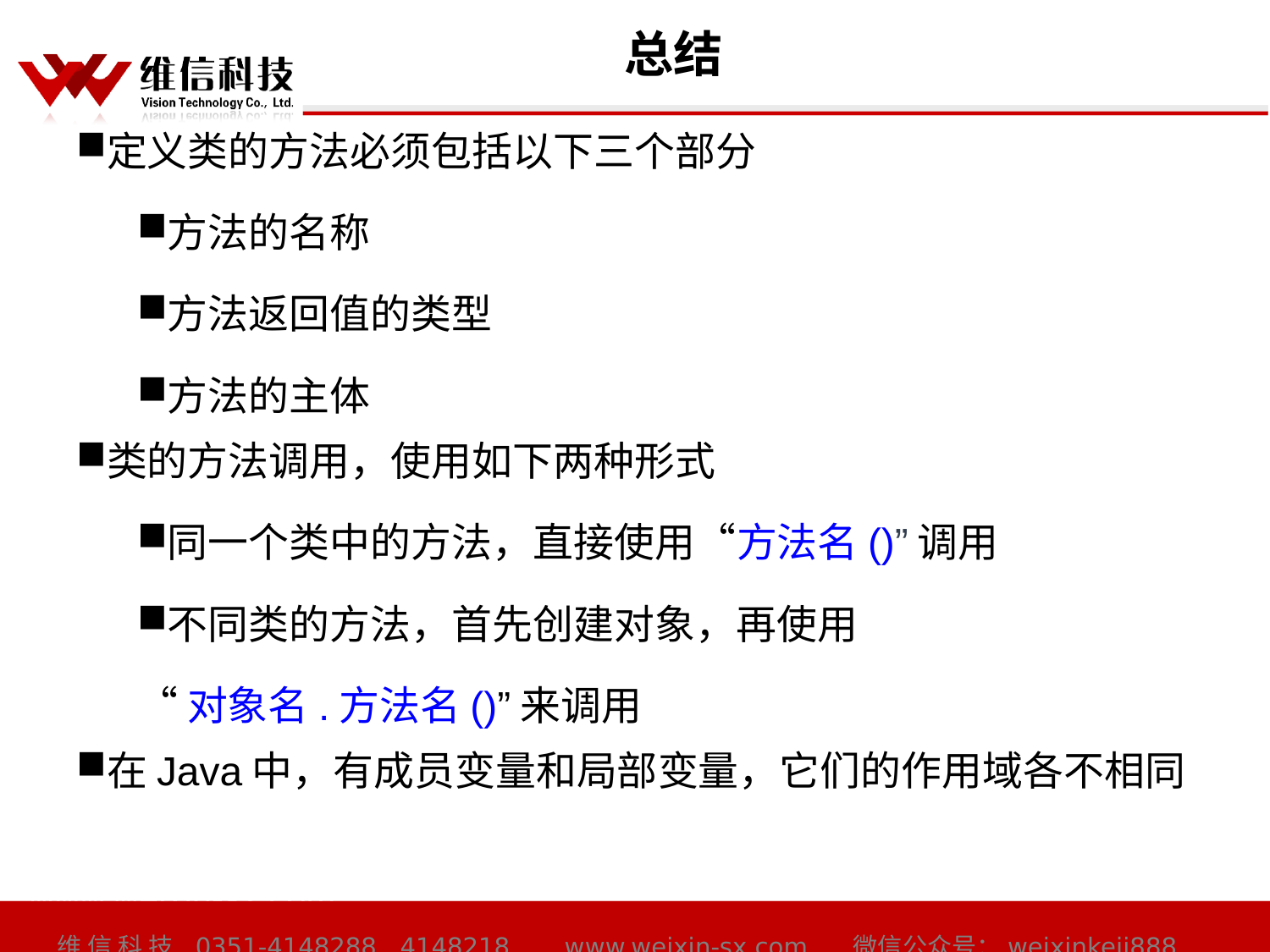

# 总结
定义类的方法必须包括以下三个部分
方法的名称
方法返回值的类型
方法的主体
类的方法调用，使用如下两种形式
同一个类中的方法，直接使用“方法名()”调用
不同类的方法，首先创建对象，再使用
“对象名.方法名()”来调用
在Java中，有成员变量和局部变量，它们的作用域各不相同